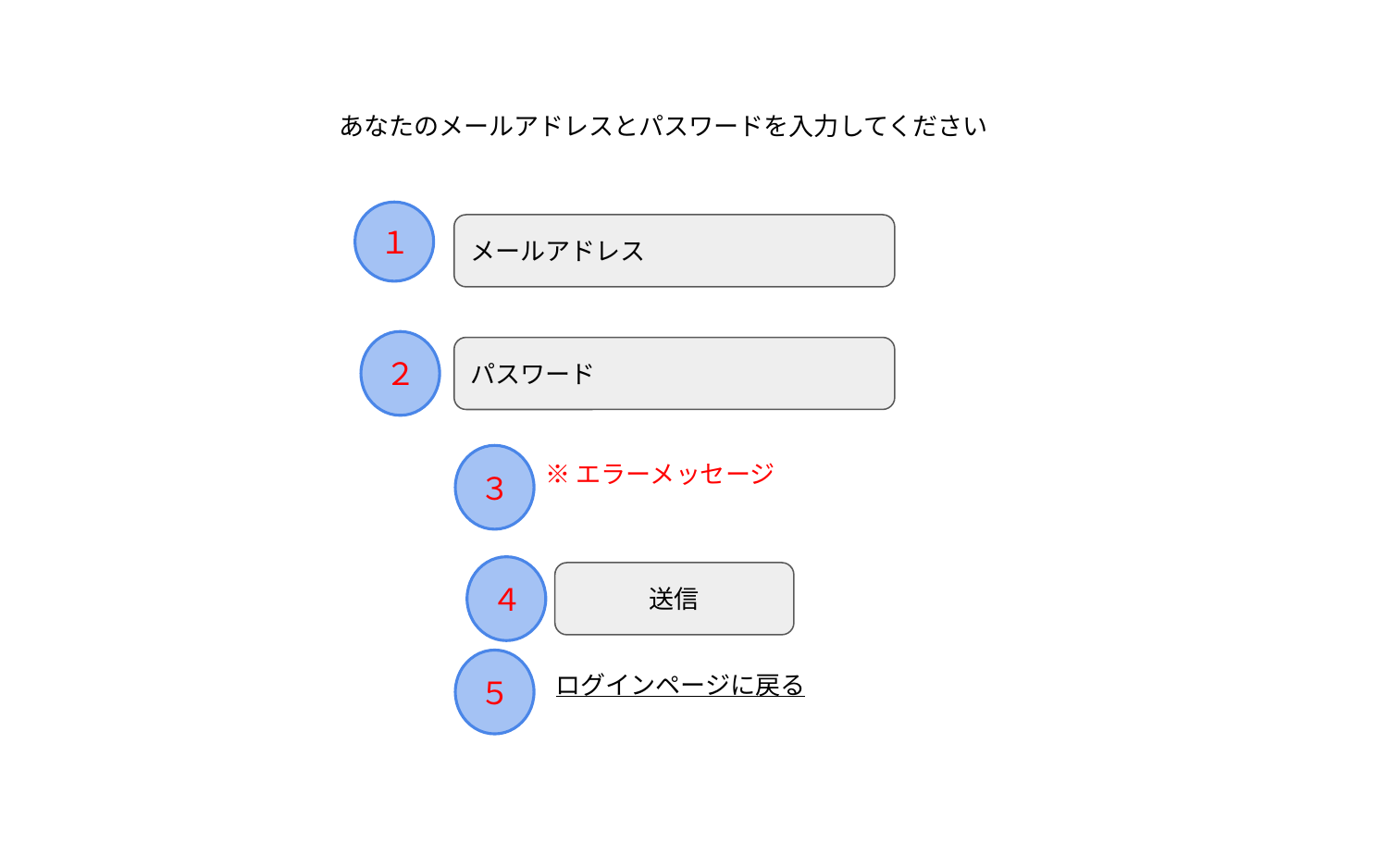

ID再入力ページ１
あなたのメールアドレスとパスワードを入力してください
１
メールアドレス
２
パスワード
３
※エラーメッセージ
４
送信
５
ログインページに戻る